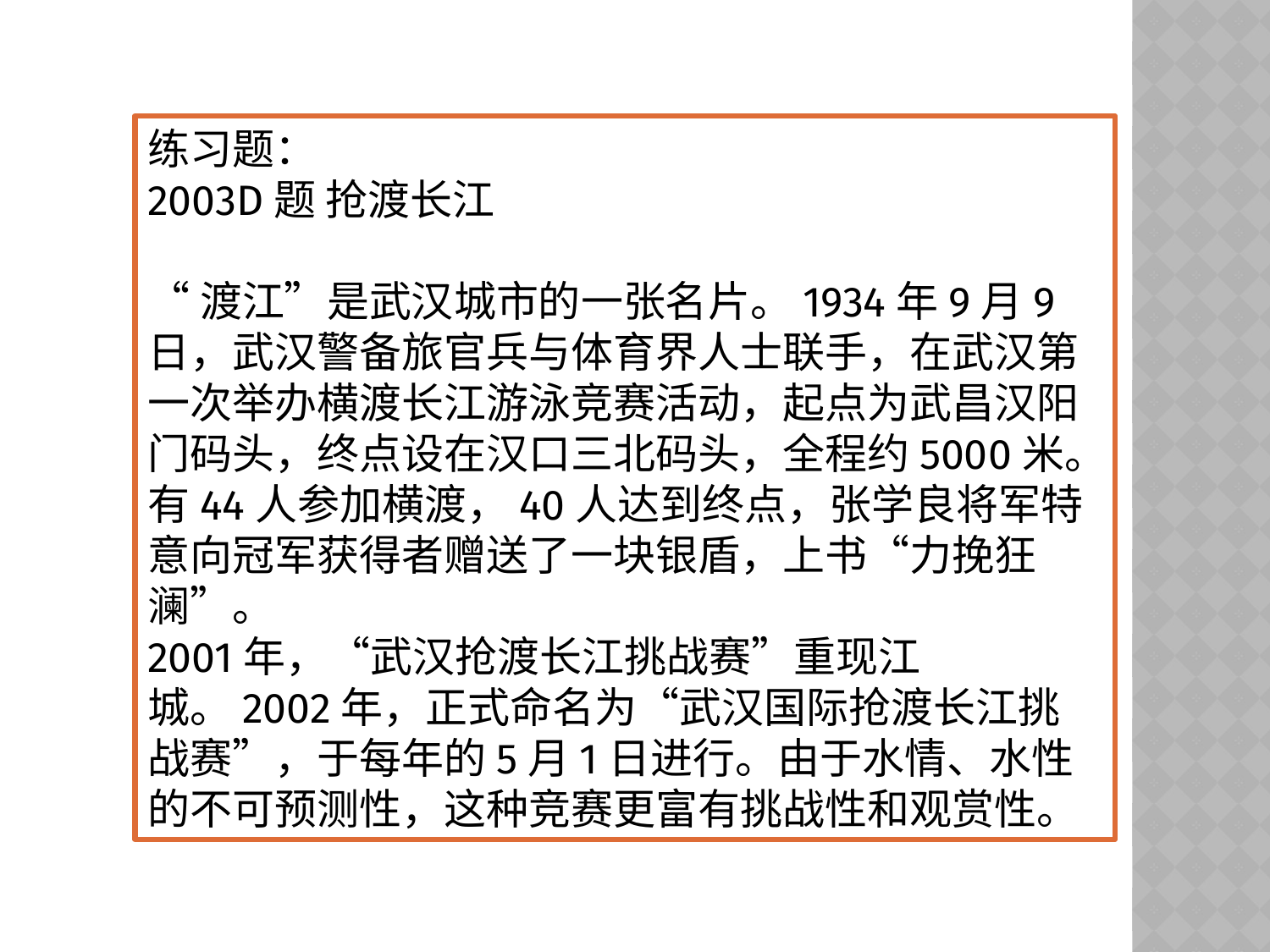

练习题：
2003D题 抢渡长江

“渡江”是武汉城市的一张名片。1934年9月9日，武汉警备旅官兵与体育界人士联手，在武汉第一次举办横渡长江游泳竞赛活动，起点为武昌汉阳门码头，终点设在汉口三北码头，全程约5000米。有44人参加横渡，40人达到终点，张学良将军特意向冠军获得者赠送了一块银盾，上书“力挽狂澜”。
2001年，“武汉抢渡长江挑战赛”重现江城。2002年，正式命名为“武汉国际抢渡长江挑战赛”，于每年的5月1日进行。由于水情、水性的不可预测性，这种竞赛更富有挑战性和观赏性。